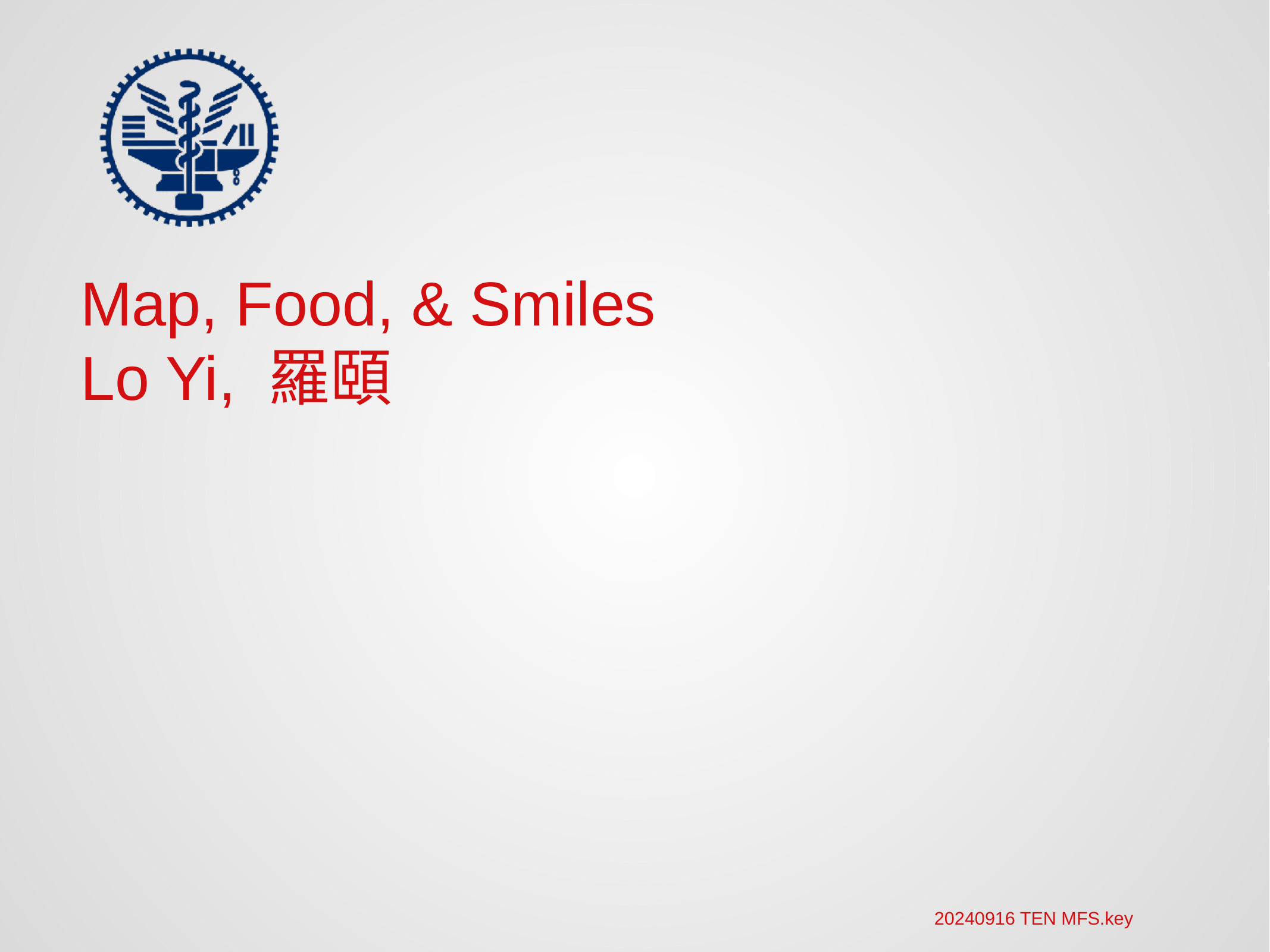

Map, Food, & Smiles
Lo Yi, 羅頤

20240916 TEN MFS.key